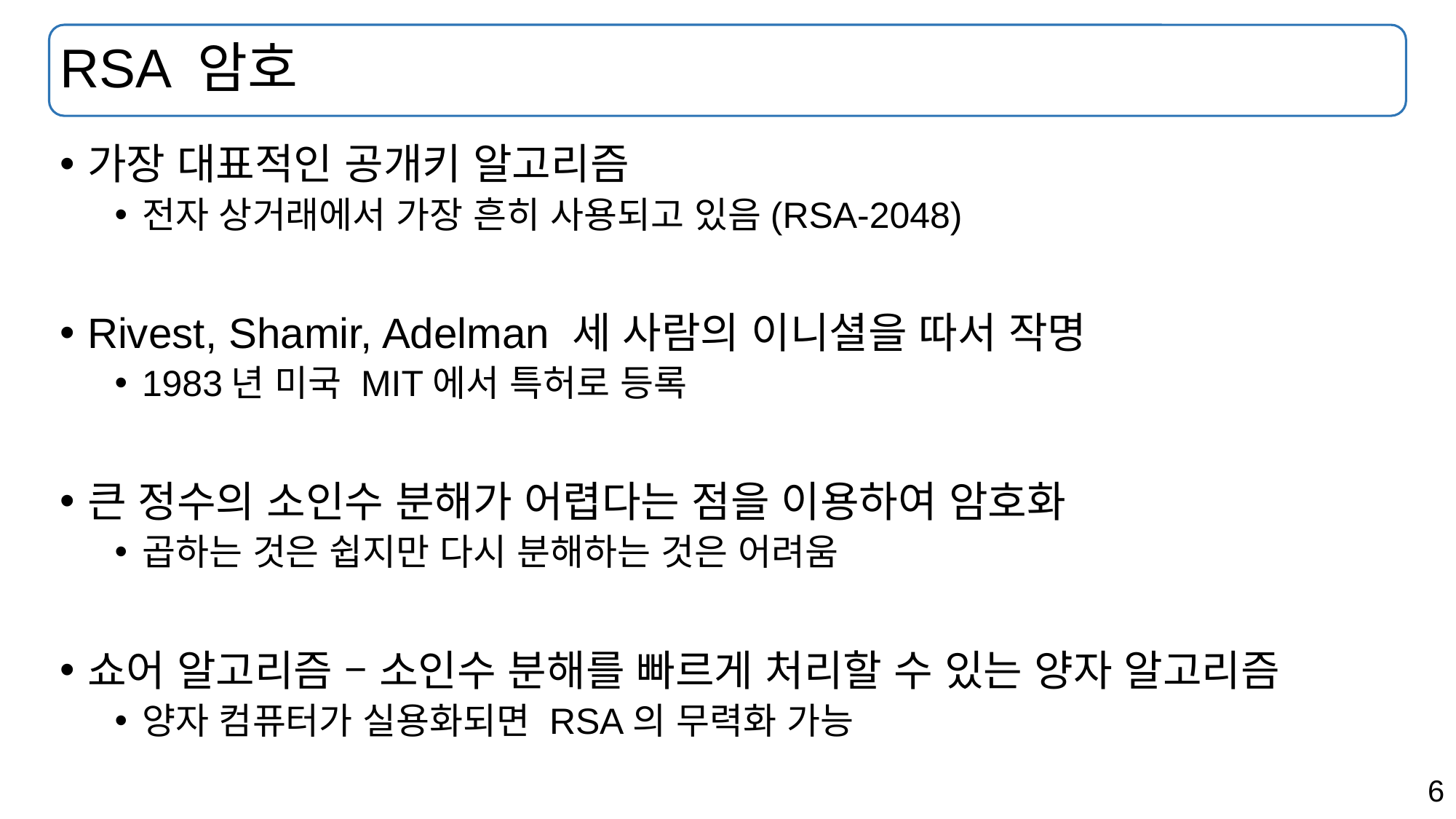

# RSA 암호
가장 대표적인 공개키 알고리즘
전자 상거래에서 가장 흔히 사용되고 있음(RSA-2048)

Rivest, Shamir, Adelman 세 사람의 이니셜을 따서 작명
1983년 미국 MIT에서 특허로 등록

큰 정수의 소인수 분해가 어렵다는 점을 이용하여 암호화
곱하는 것은 쉽지만 다시 분해하는 것은 어려움

쇼어 알고리즘 – 소인수 분해를 빠르게 처리할 수 있는 양자 알고리즘
양자 컴퓨터가 실용화되면 RSA의 무력화 가능